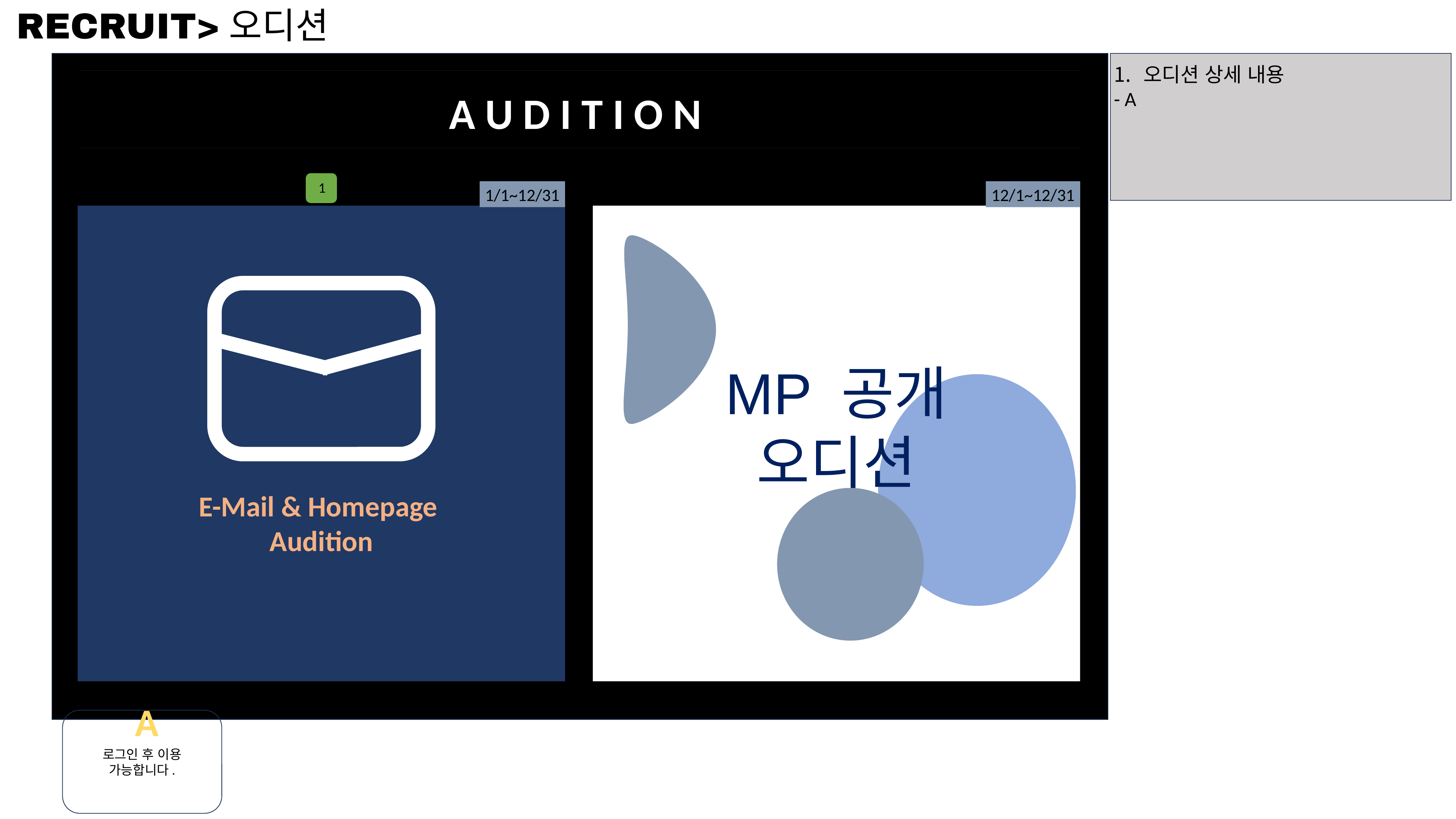

RECRUIT>오디션

A U D I T I O N
12/1~12/31
1/1~12/31

MP 공개 오디션

E-Mail & Homepage  Audition

오디션 상세 내용
- A

1
A
로그인 후 이용 가능합니다.